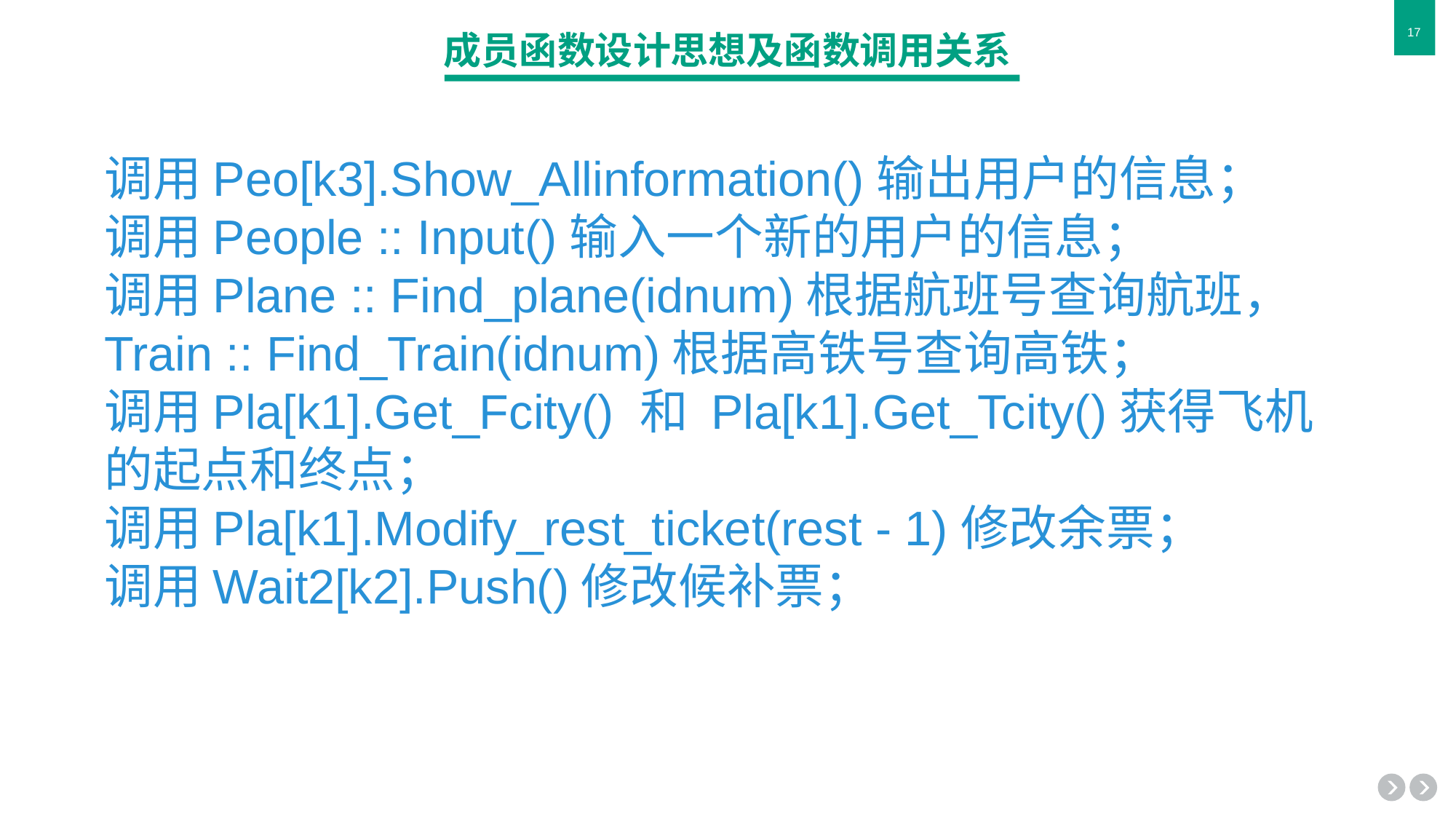

# 成员函数设计思想及函数调用关系

调用Peo[k3].Show_Allinformation()输出用户的信息；
调用People :: Input()输入一个新的用户的信息；
调用Plane :: Find_plane(idnum)根据航班号查询航班， Train :: Find_Train(idnum)根据高铁号查询高铁；
调用Pla[k1].Get_Fcity() 和 Pla[k1].Get_Tcity()获得飞机的起点和终点；
调用Pla[k1].Modify_rest_ticket(rest - 1)修改余票；
调用Wait2[k2].Push()修改候补票；